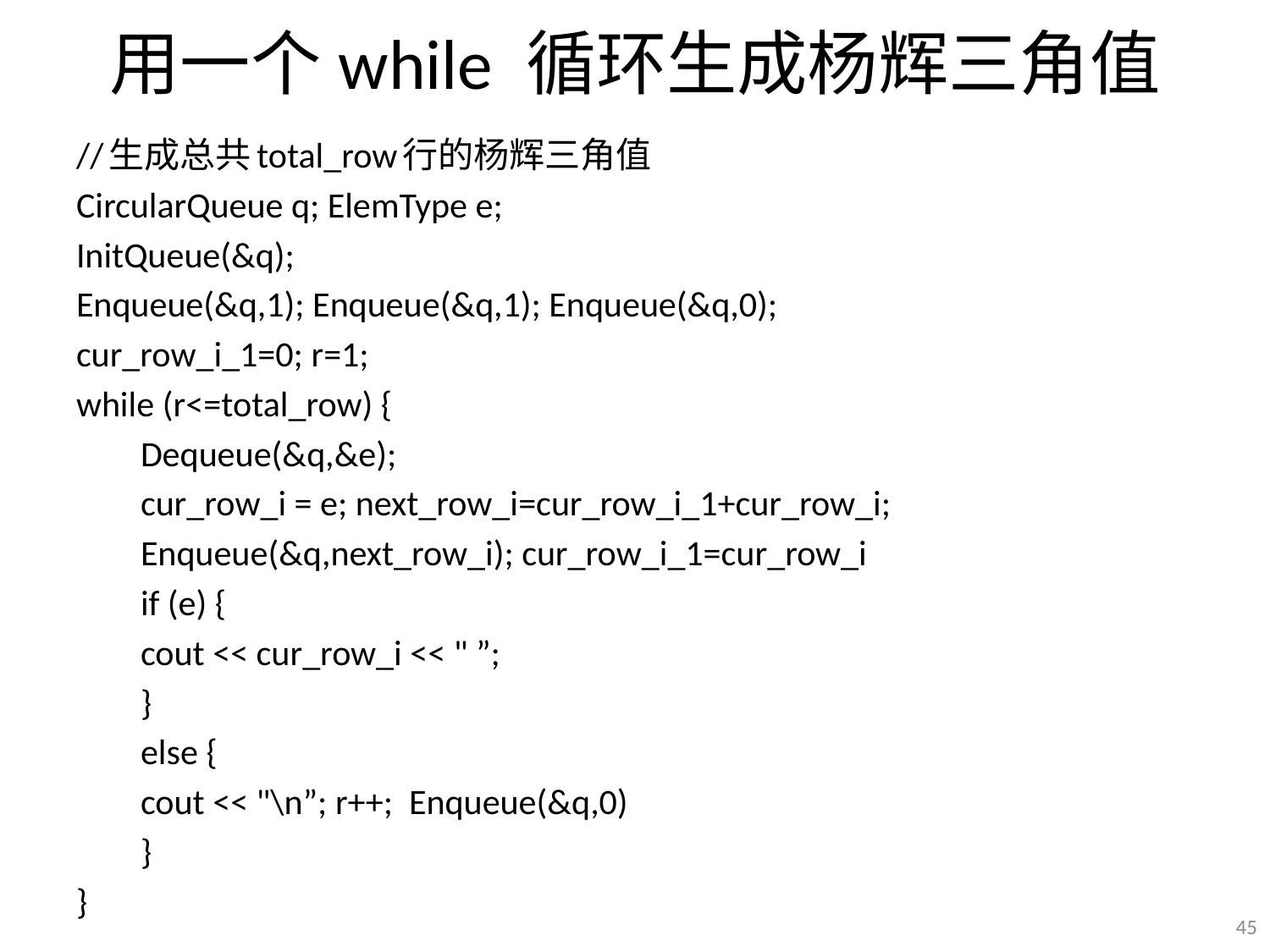

# 用一个while 循环生成杨辉三角值
//生成总共total_row行的杨辉三角值
CircularQueue q; ElemType e;
InitQueue(&q);
Enqueue(&q,1); Enqueue(&q,1); Enqueue(&q,0);
cur_row_i_1=0; r=1;
while (r<=total_row) {
        Dequeue(&q,&e);
        cur_row_i = e; next_row_i=cur_row_i_1+cur_row_i;
        Enqueue(&q,next_row_i); cur_row_i_1=cur_row_i
        if (e) {
        cout << cur_row_i << " ”;
        }
        else {
        cout << "\n”; r++;  Enqueue(&q,0)
        }
}
45